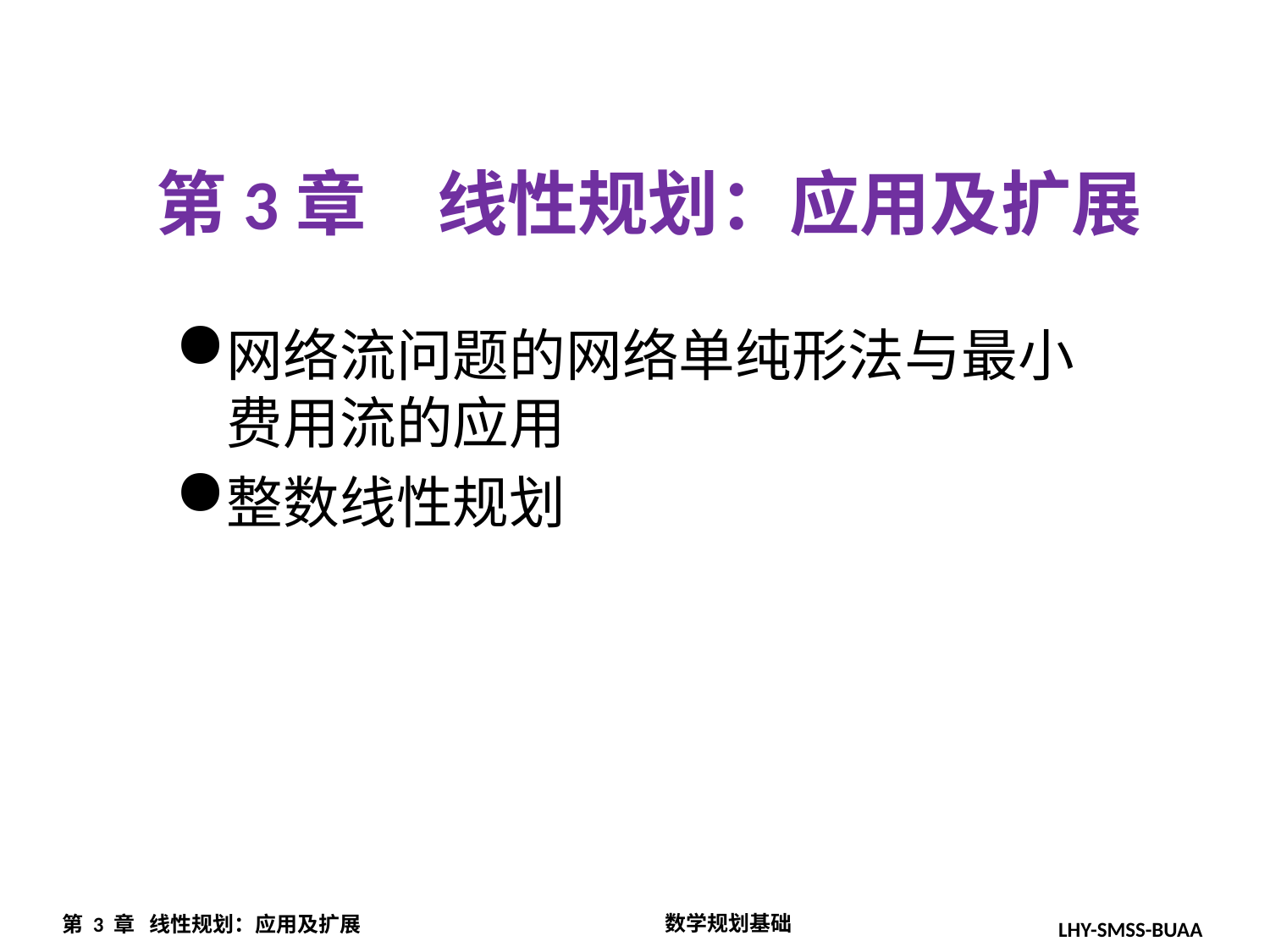

第3章　线性规划：应用及扩展
网络流问题的网络单纯形法与最小费用流的应用
整数线性规划